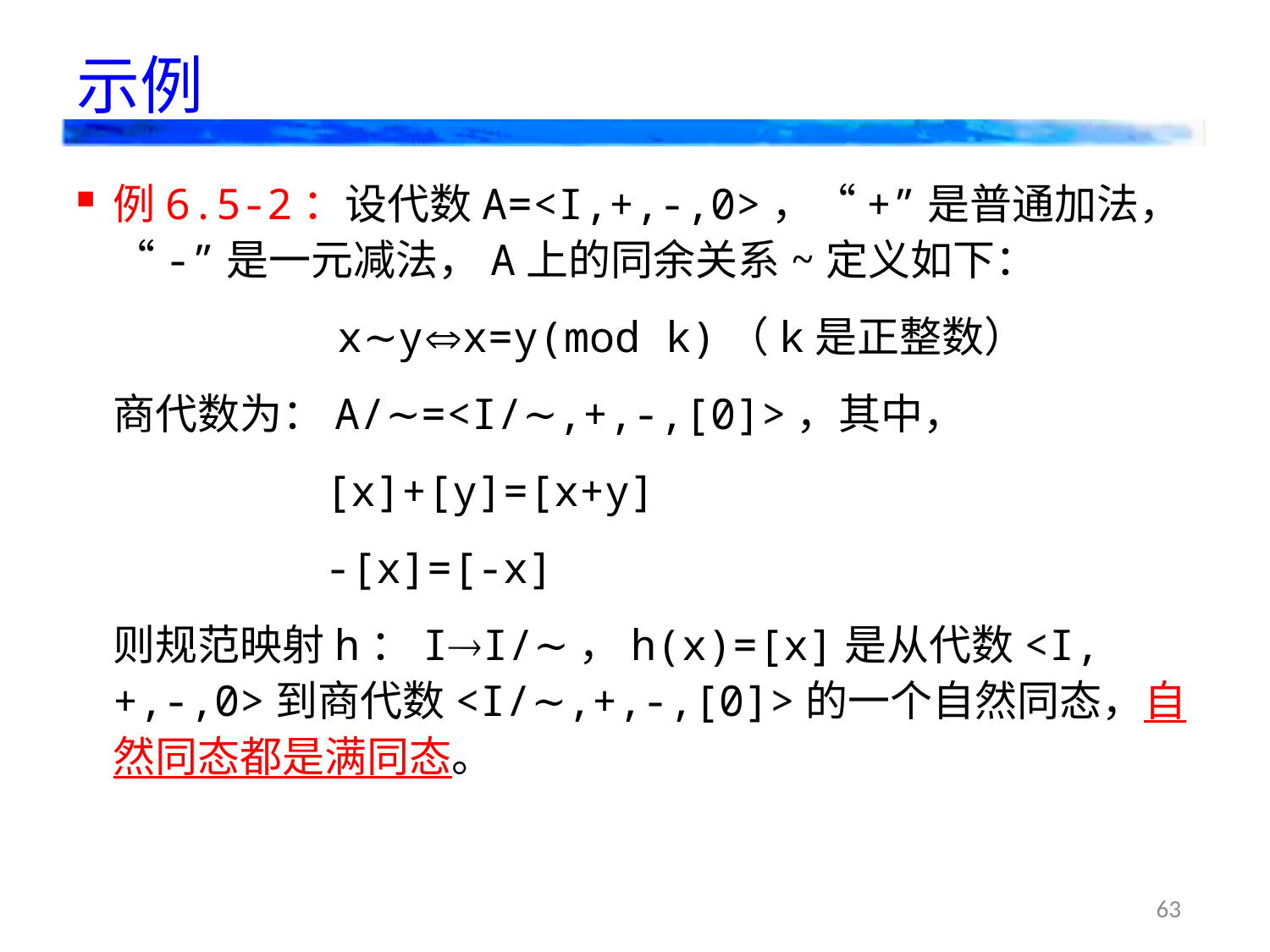

# 示例
例6.5-2：设代数A=<I,+,-,0>，“+”是普通加法，“-”是一元减法，A上的同余关系~定义如下：
x~y⇔x=y(mod k)（k是正整数）
商代数为：A/~=<I/~,+,-,[0]>，其中，
[x]+[y]=[x+y]
-[x]=[-x]
则规范映射h：I→I/~，h(x)=[x]是从代数<I,+,-,0>到商代数<I/~,+,-,[0]>的一个自然同态，自然同态都是满同态。
63